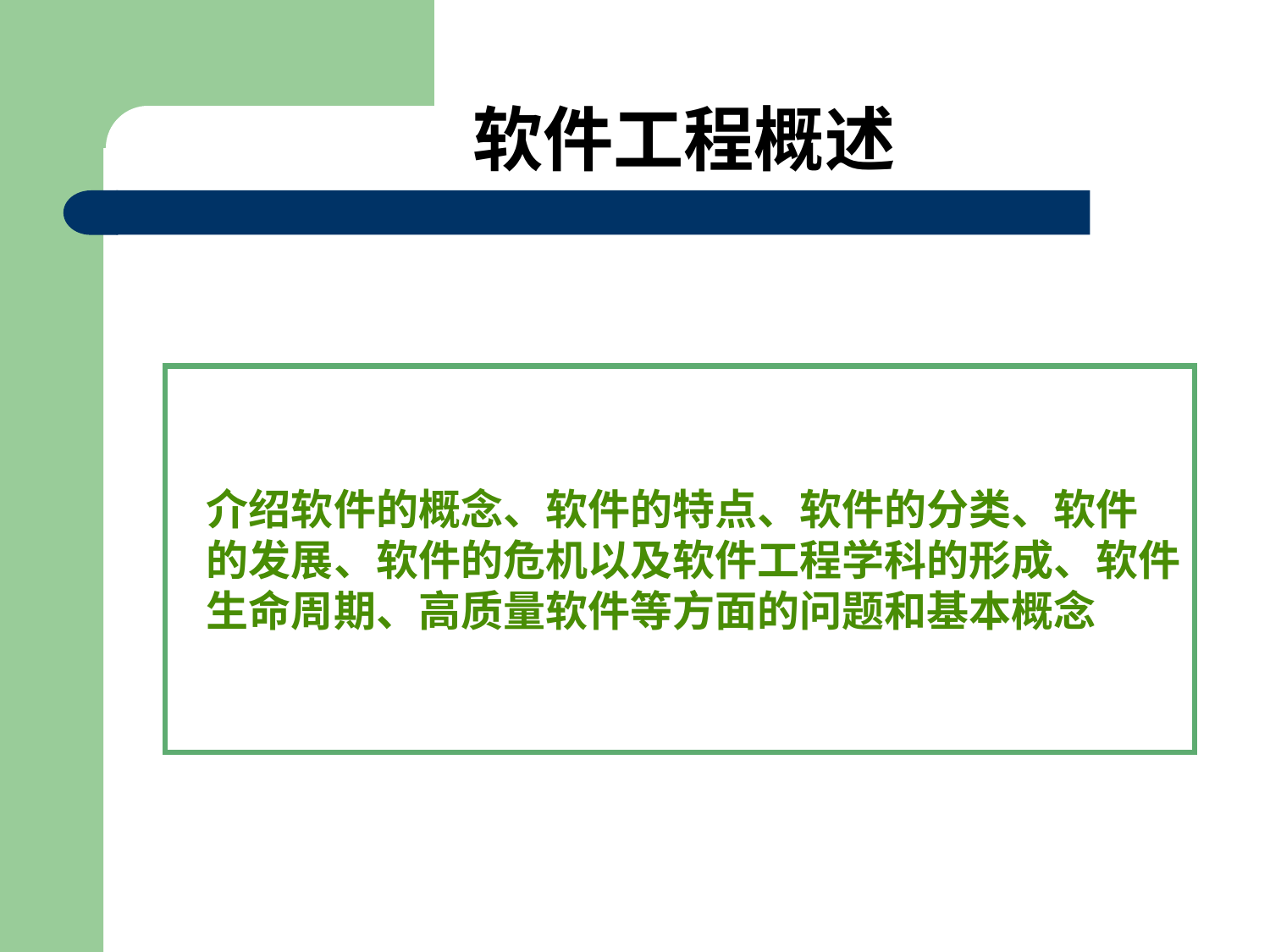

软件工程概述
  介绍软件的概念、软件的特点、软件的分类、软件
  的发展、软件的危机以及软件工程学科的形成、软件
  生命周期、高质量软件等方面的问题和基本概念